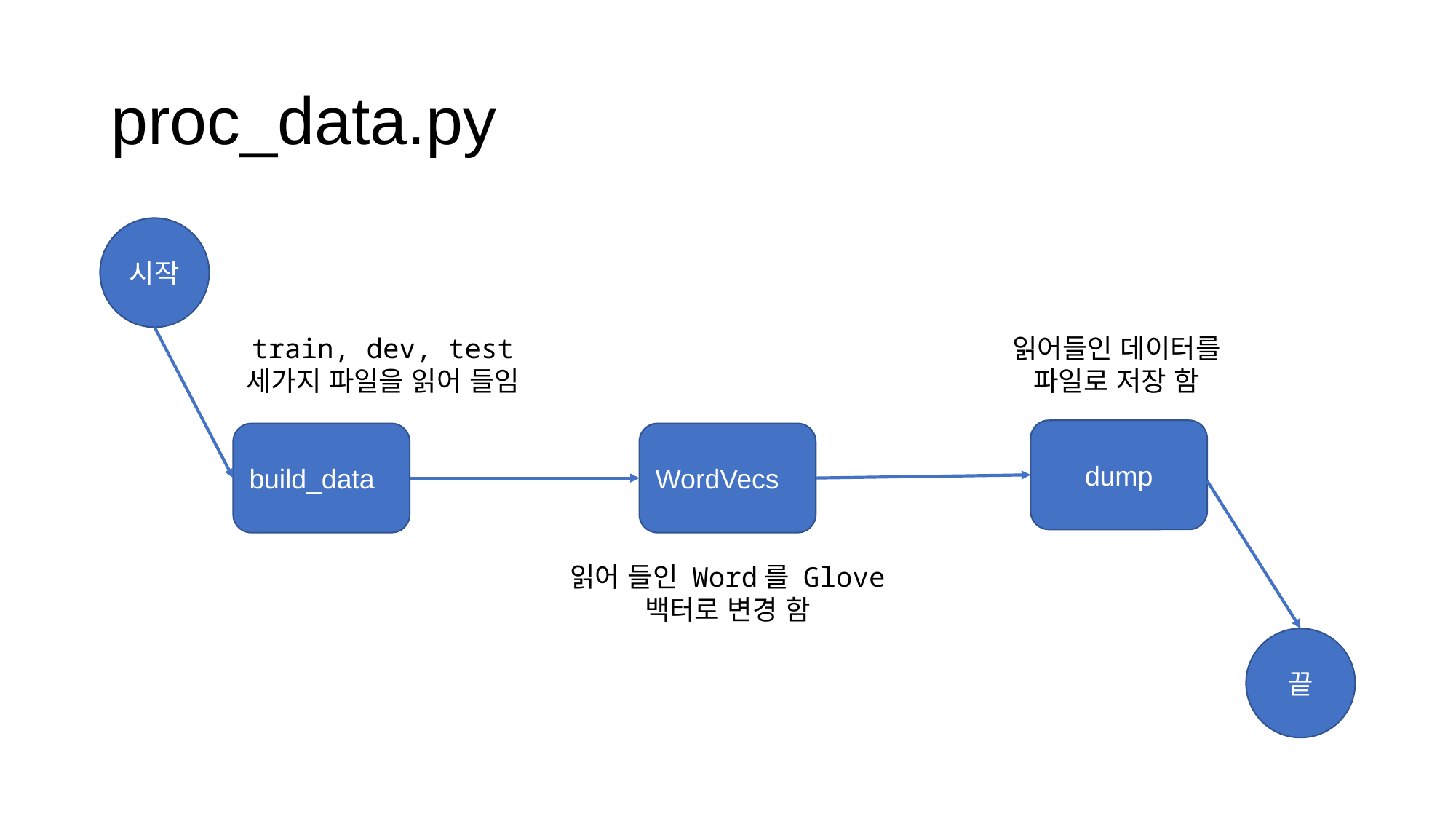

# proc_data.py
시작
읽어들인 데이터를
파일로 저장 함
train, dev, test
세가지 파일을 읽어 들임
dump
build_data
WordVecs
읽어 들인 Word를 Glove
백터로 변경 함
끝